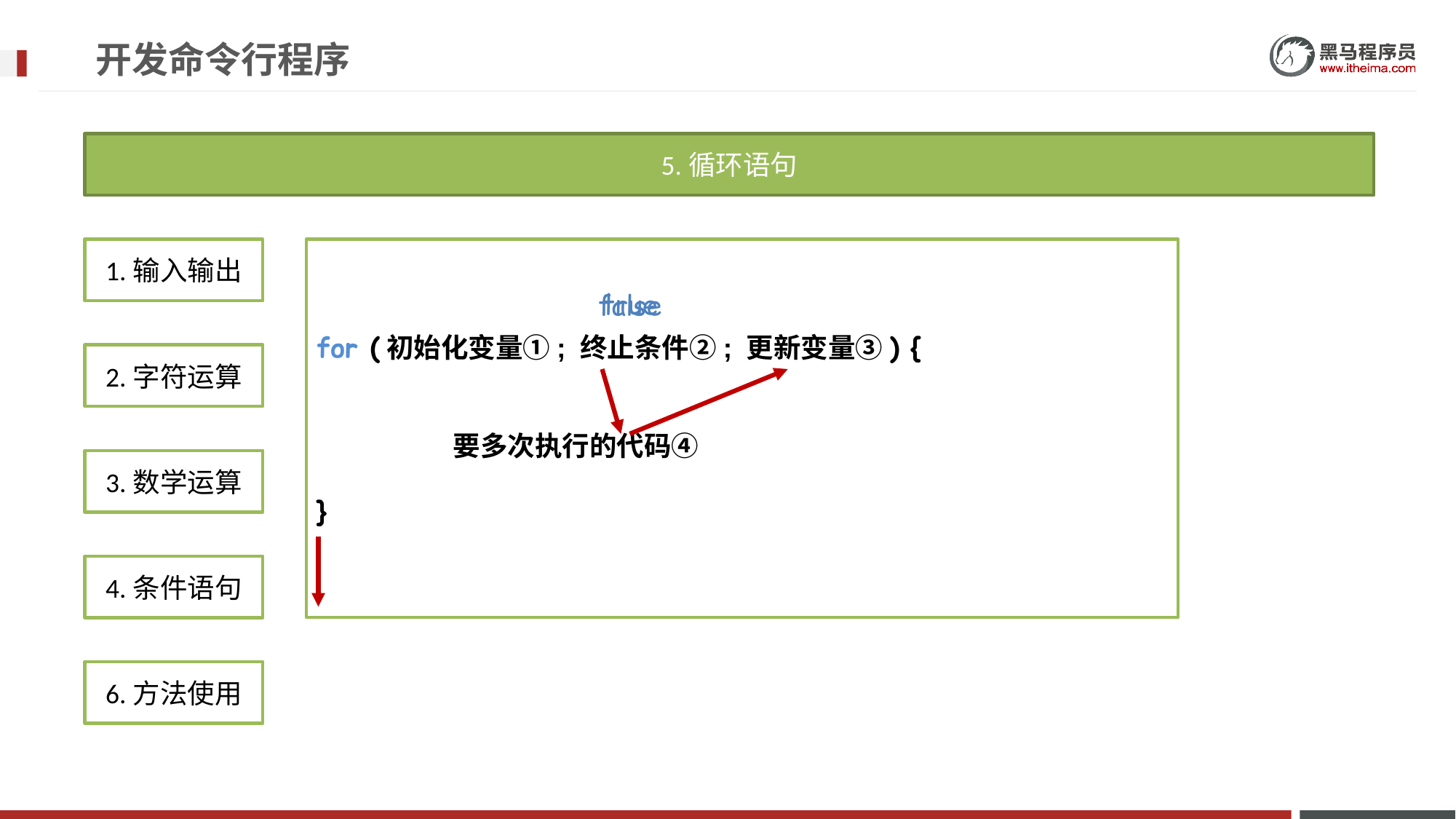

# 开发命令行程序
5.循环语句
for (初始化变量①; 终止条件②; 更新变量③) {

                     要多次执行的代码④

}
1.输入输出
true
false
2.字符运算
3.数学运算
4.条件语句
6.方法使用